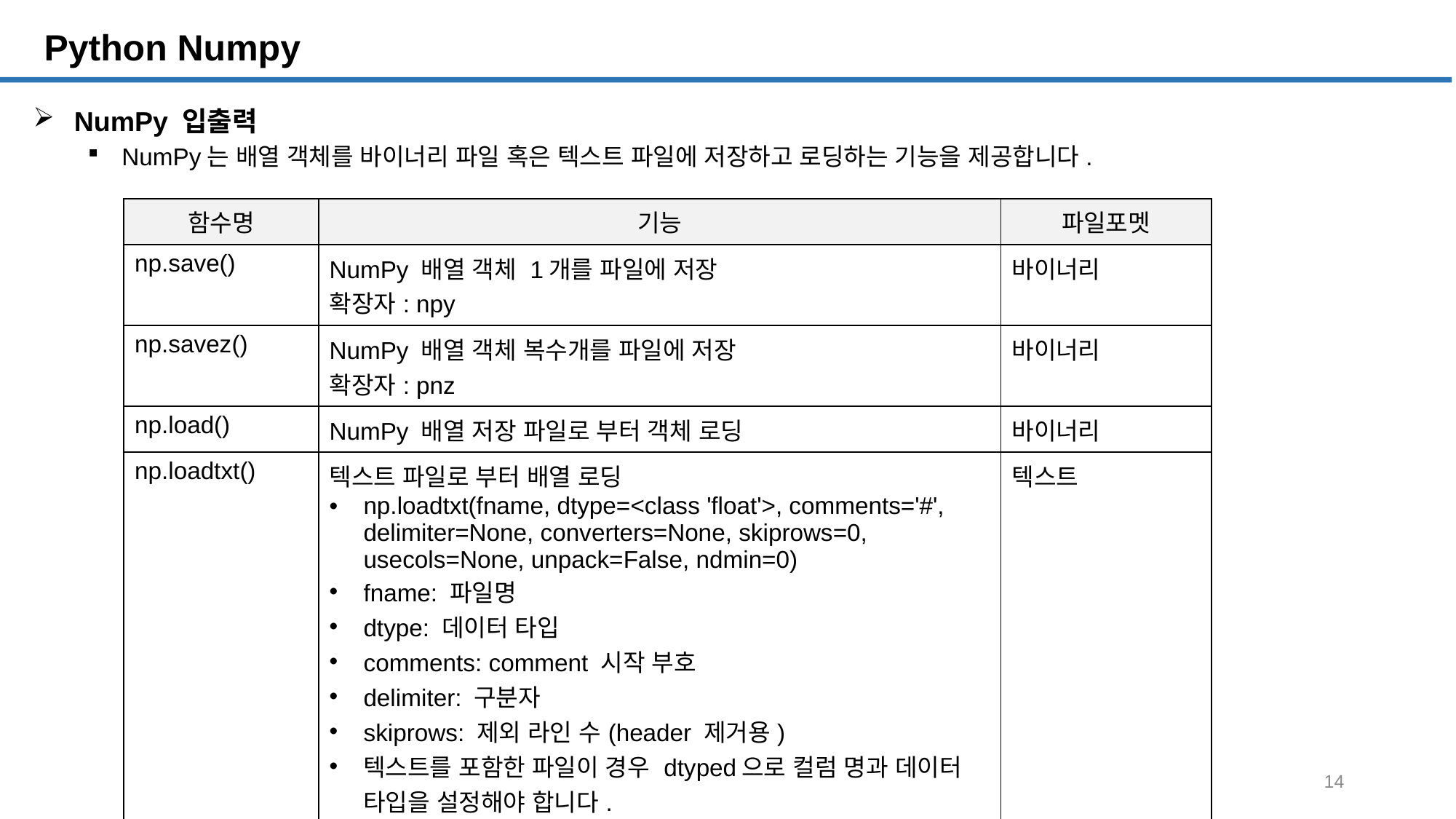

SQL 튜닝 개요
# Python Numpy

NumPy 입출력
NumPy는 배열 객체를 바이너리 파일 혹은 텍스트 파일에 저장하고 로딩하는 기능을 제공합니다.
| 함수명 | 기능 | 파일포멧 |
| --- | --- | --- |
| np.save() | NumPy 배열 객체 1개를 파일에 저장 확장자: npy | 바이너리 |
| np.savez() | NumPy 배열 객체 복수개를 파일에 저장 확장자: pnz | 바이너리 |
| np.load() | NumPy 배열 저장 파일로 부터 객체 로딩 | 바이너리 |
| np.loadtxt() | 텍스트 파일로 부터 배열 로딩 np.loadtxt(fname, dtype=<class 'float'>, comments='#', delimiter=None, converters=None, skiprows=0, usecols=None, unpack=False, ndmin=0) fname: 파일명 dtype: 데이터 타입 comments: comment 시작 부호 delimiter: 구분자 skiprows: 제외 라인 수(header 제거용) 텍스트를 포함한 파일이 경우 dtyped으로 컬럼 명과 데이터 타입을 설정해야 합니다. | 텍스트 |
| np.savetxt() | 텍스트 파일에 NumPy 배열 객체 저장 | 텍스트 |
14